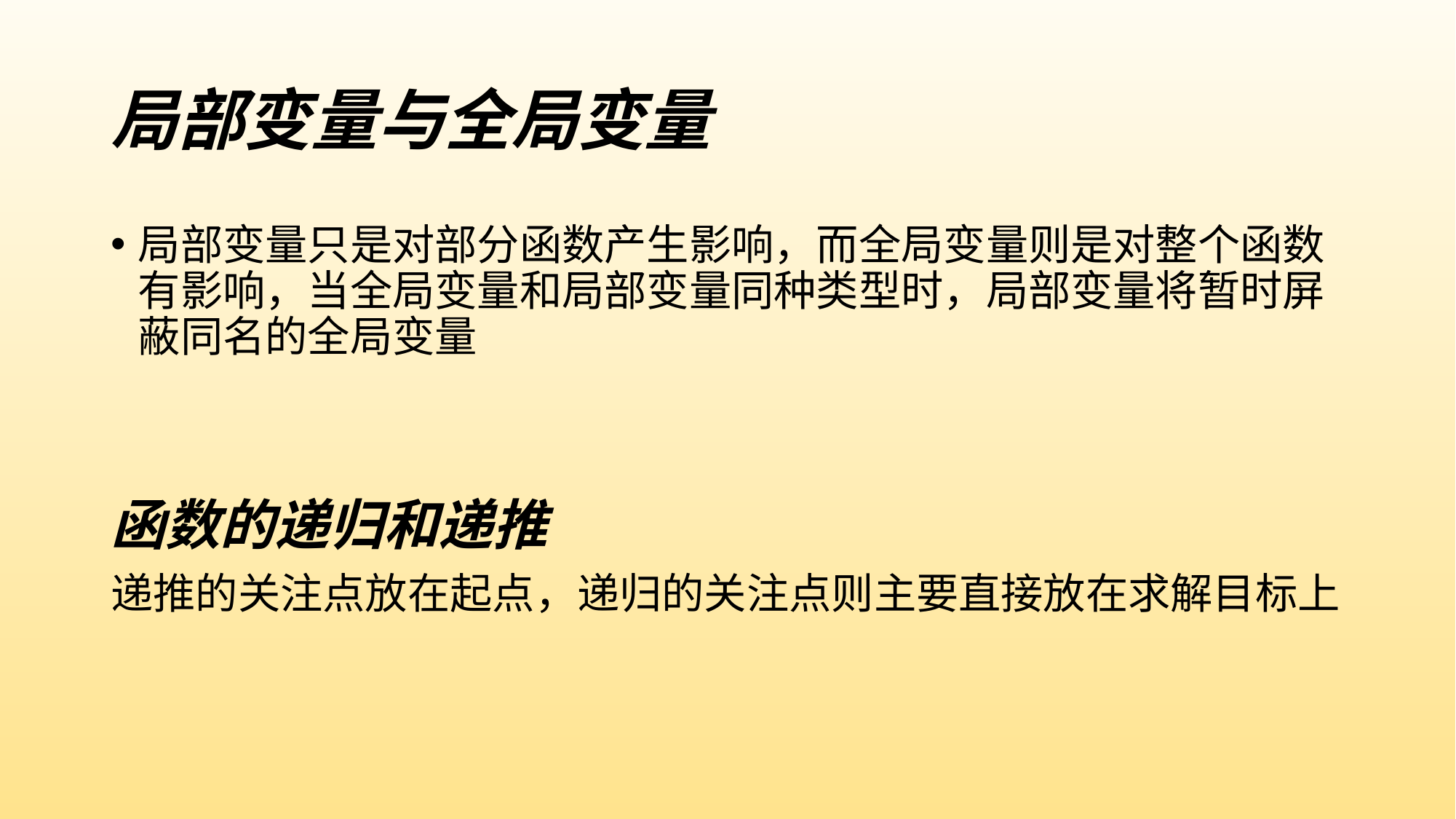

# 局部变量与全局变量
局部变量只是对部分函数产生影响，而全局变量则是对整个函数有影响，当全局变量和局部变量同种类型时，局部变量将暂时屏蔽同名的全局变量

函数的递归和递推
递推的关注点放在起点，递归的关注点则主要直接放在求解目标上